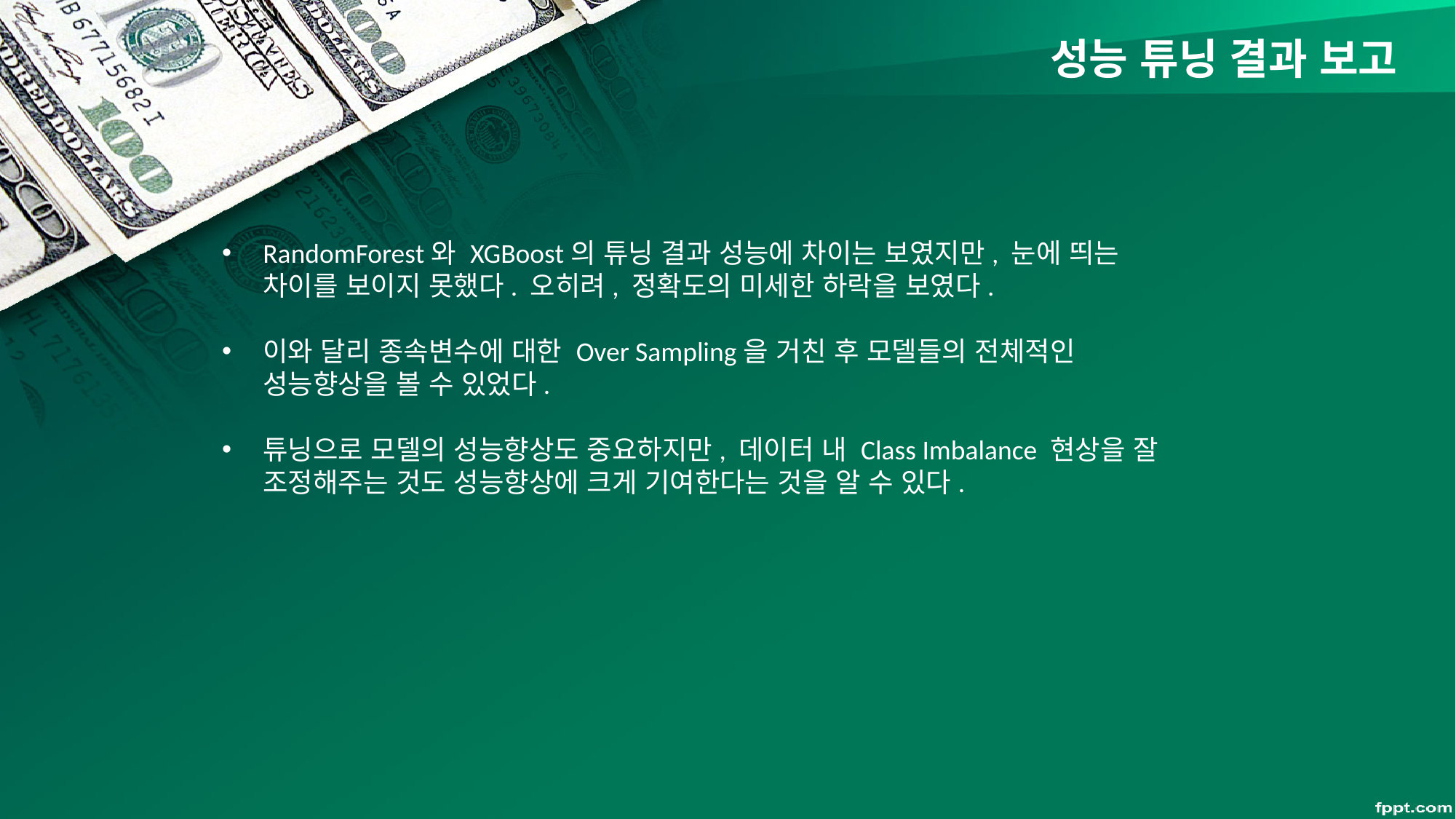

# 성능 튜닝 결과 보고
RandomForest와 XGBoost의 튜닝 결과 성능에 차이는 보였지만, 눈에 띄는 차이를 보이지 못했다. 오히려, 정확도의 미세한 하락을 보였다.

이와 달리 종속변수에 대한 Over Sampling을 거친 후 모델들의 전체적인 성능향상을 볼 수 있었다.

튜닝으로 모델의 성능향상도 중요하지만, 데이터 내 Class Imbalance 현상을 잘 조정해주는 것도 성능향상에 크게 기여한다는 것을 알 수 있다.